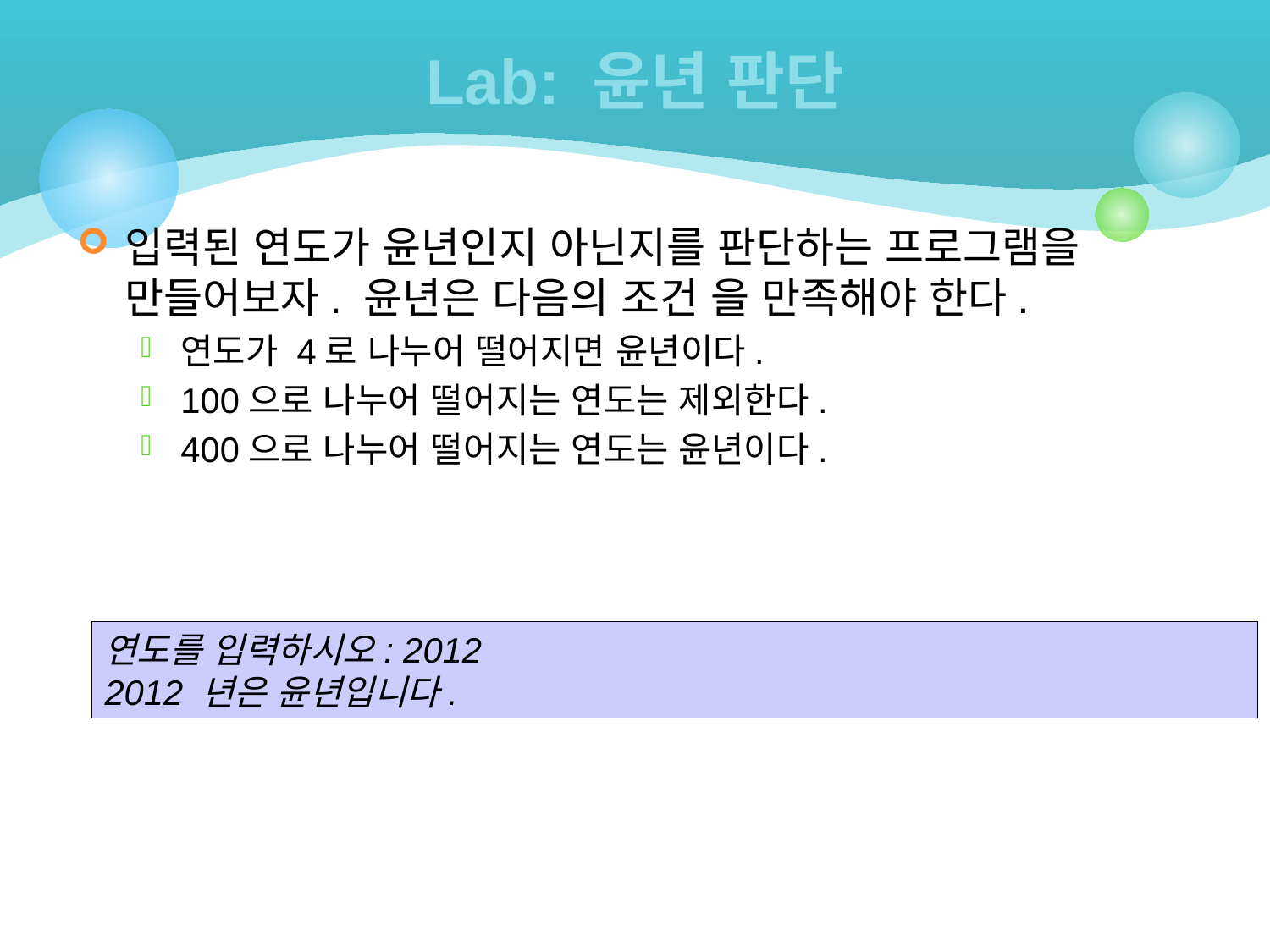

# Lab: 윤년 판단
입력된 연도가 윤년인지 아닌지를 판단하는 프로그램을 만들어보자. 윤년은 다음의 조건 을 만족해야 한다.
연도가 4로 나누어 떨어지면 윤년이다.
100으로 나누어 떨어지는 연도는 제외한다.
400으로 나누어 떨어지는 연도는 윤년이다.
연도를 입력하시오: 2012
2012 년은 윤년입니다.